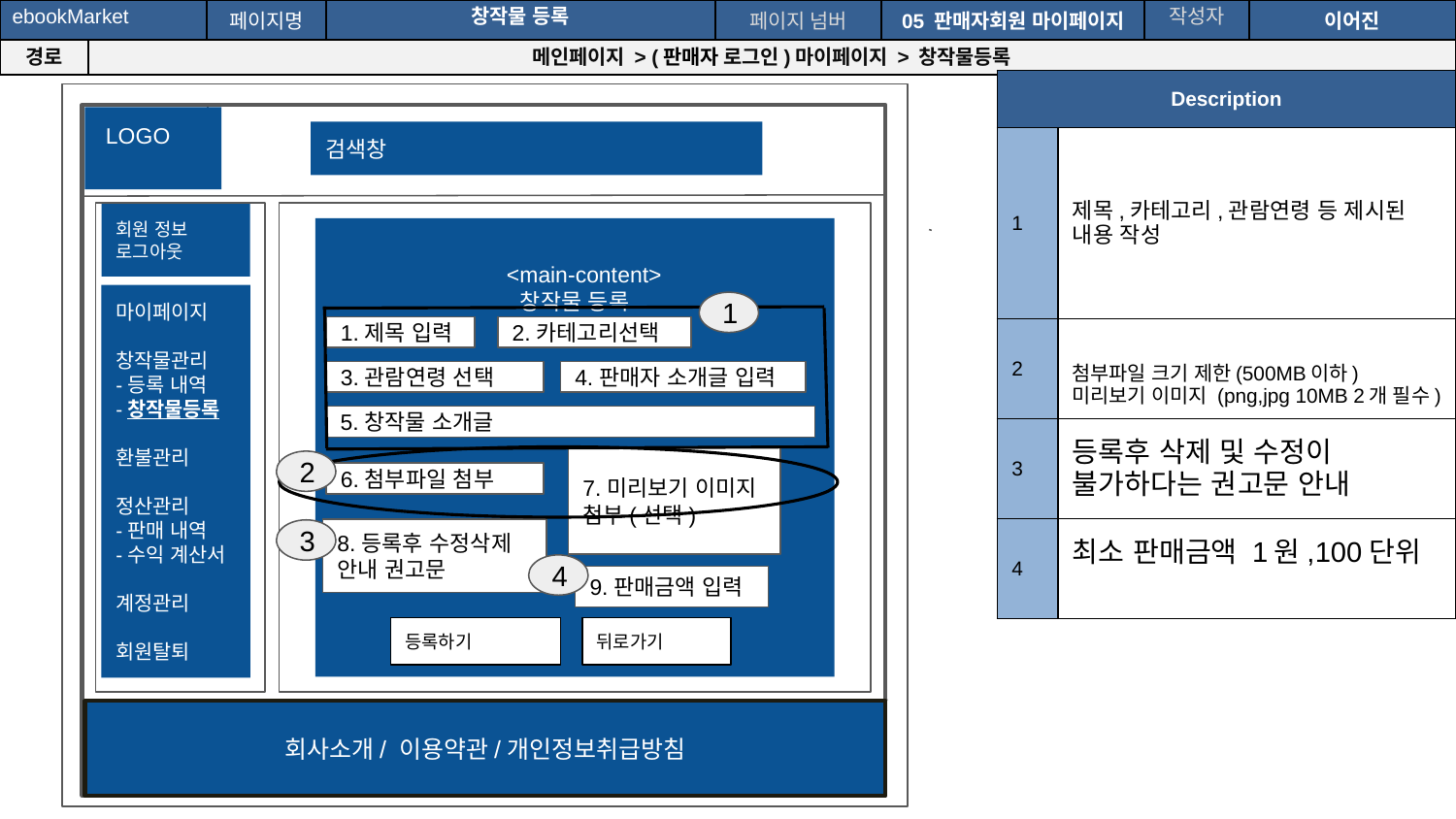

| ebookMarket |  | 페이지명 | 창작물 등록 | 페이지 넘버 | 05 판매자회원 마이페이지 | 작성자 | 이어진 |
| --- | --- | --- | --- | --- | --- | --- | --- |
| 경로 | 메인페이지 > (판매자 로그인)마이페이지 > 창작물등록 |  |  |  |  |  |  |
| Description |  |
| --- | --- |
| 1 | 제목,카테고리,관람연령 등 제시된 내용 작성 |
| 2 | 첨부파일 크기 제한(500MB이하) 미리보기 이미지 (png,jpg 10MB 2개 필수) |
| 3 | 등록후 삭제 및 수정이 불가하다는 권고문 안내 |
| 4 | 최소 판매금액 1원,100단위 |

 LOGO

검색창

회원 정보
로그아웃
                            <main-content>
창작물 등록

마이페이지

창작물관리
-등록 내역
-창작물등록

환불관리

정산관리
-판매 내역
-수익 계산서

계정관리

회원탈퇴
1

1.제목 입력
2.카테고리선택
3.관람연령 선택
4.판매자 소개글 입력
5.창작물 소개글

7.미리보기 이미지 첨부(선택)
2
6.첨부파일 첨부
8.등록후 수정삭제 안내 권고문
3
4
9.판매금액 입력
등록하기
뒤로가기
회사소개/ 이용약관/개인정보취급방침